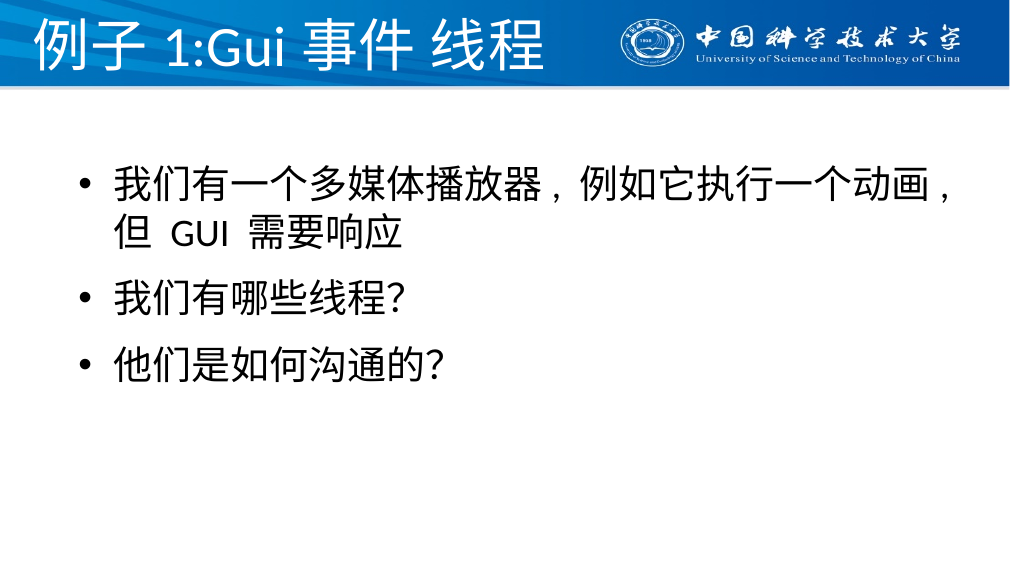

# 例子1:Gui事件 线程
我们有一个多媒体播放器, 例如它执行一个动画, 但 GUI 需要响应
我们有哪些线程？
他们是如何沟通的？